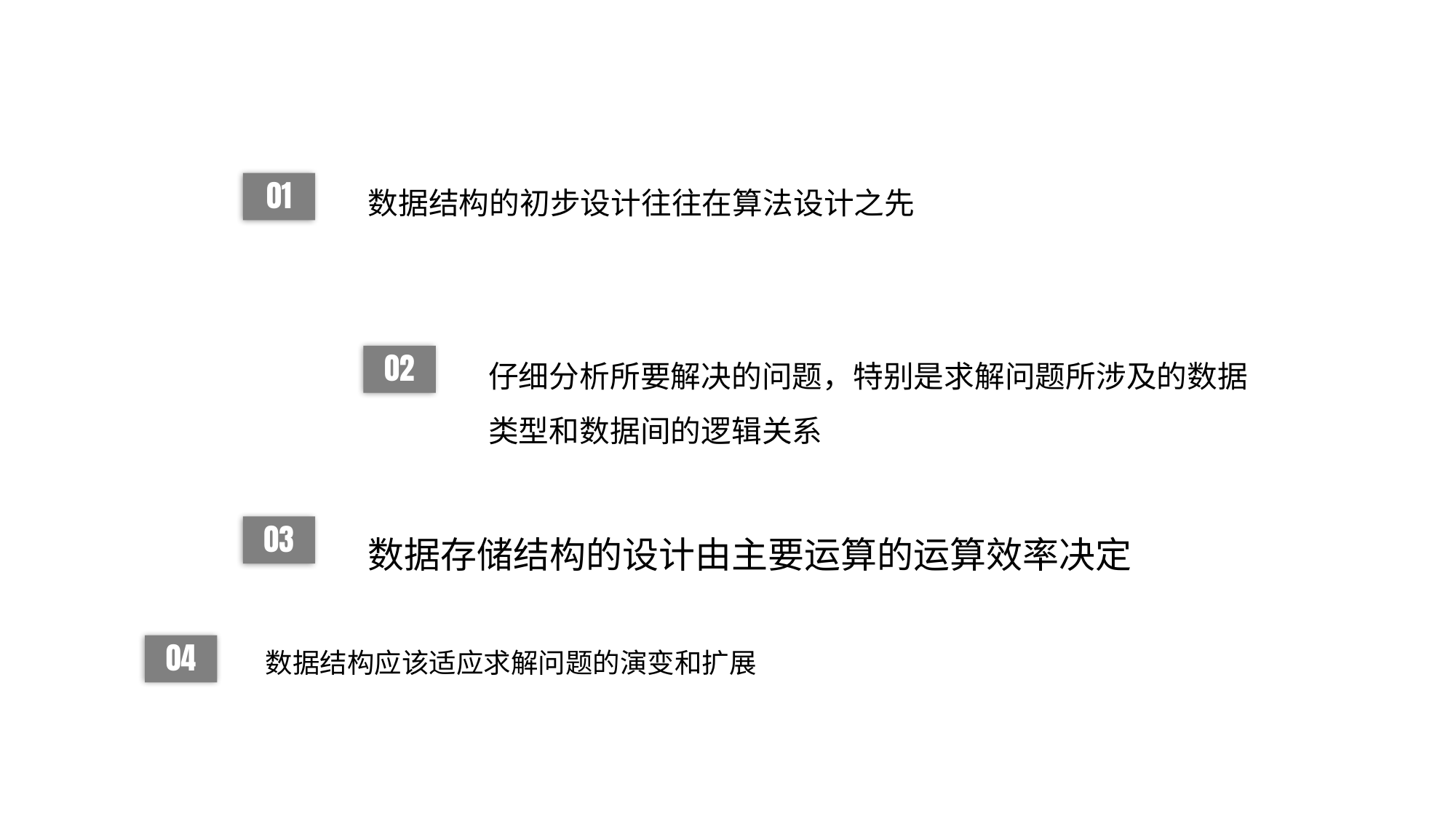

数据结构的初步设计往往在算法设计之先
01
仔细分析所要解决的问题，特别是求解问题所涉及的数据类型和数据间的逻辑关系
02
数据存储结构的设计由主要运算的运算效率决定
03
04
数据结构应该适应求解问题的演变和扩展